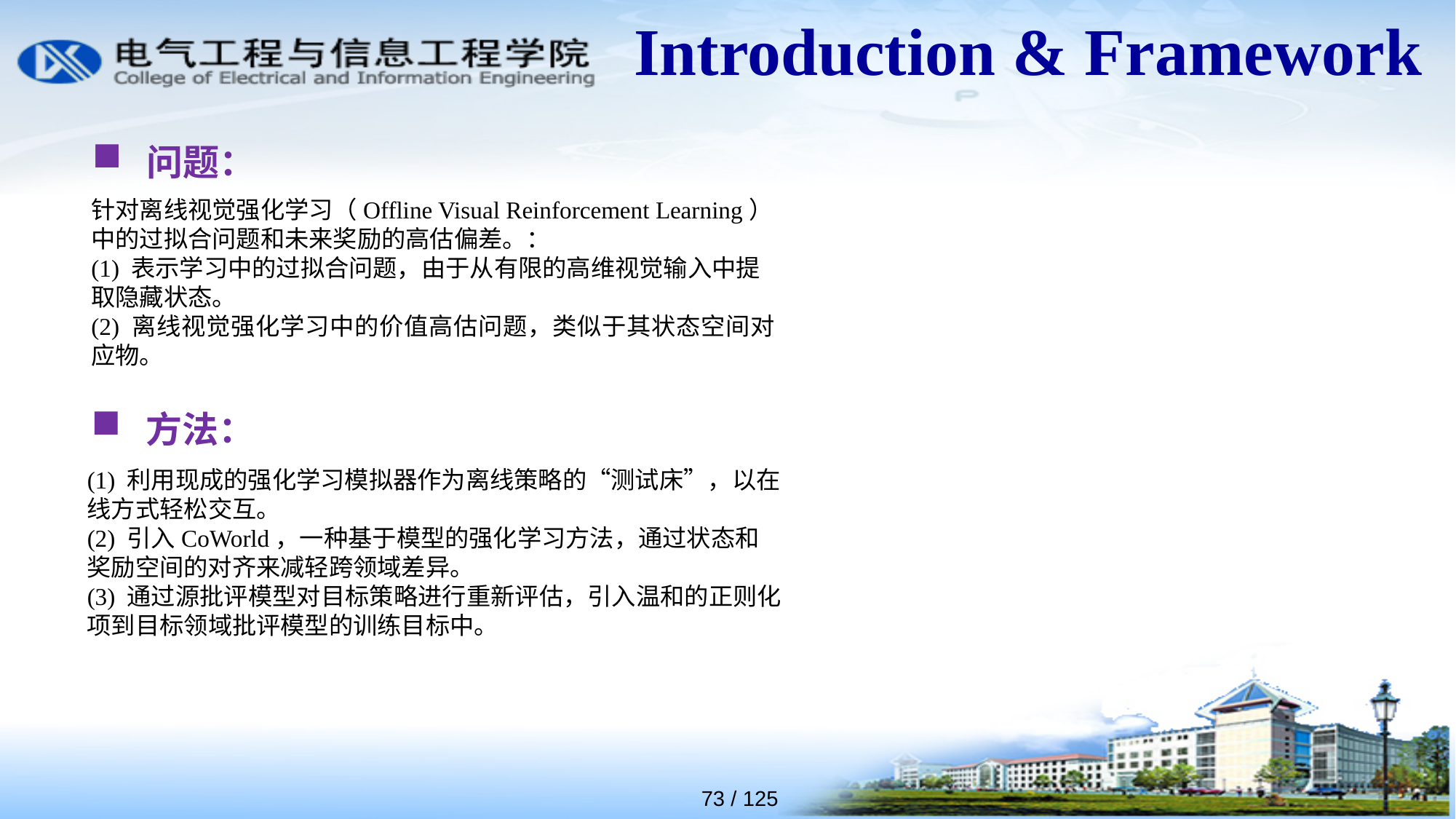

Introduction & Framework
问题：
针对离线视觉强化学习（Offline Visual Reinforcement Learning）中的过拟合问题和未来奖励的高估偏差。：
(1) 表示学习中的过拟合问题，由于从有限的高维视觉输入中提取隐藏状态。
(2) 离线视觉强化学习中的价值高估问题，类似于其状态空间对应物。
方法：
(1) 利用现成的强化学习模拟器作为离线策略的“测试床”，以在线方式轻松交互。
(2) 引入CoWorld，一种基于模型的强化学习方法，通过状态和奖励空间的对齐来减轻跨领域差异。
(3) 通过源批评模型对目标策略进行重新评估，引入温和的正则化项到目标领域批评模型的训练目标中。
73 / 125